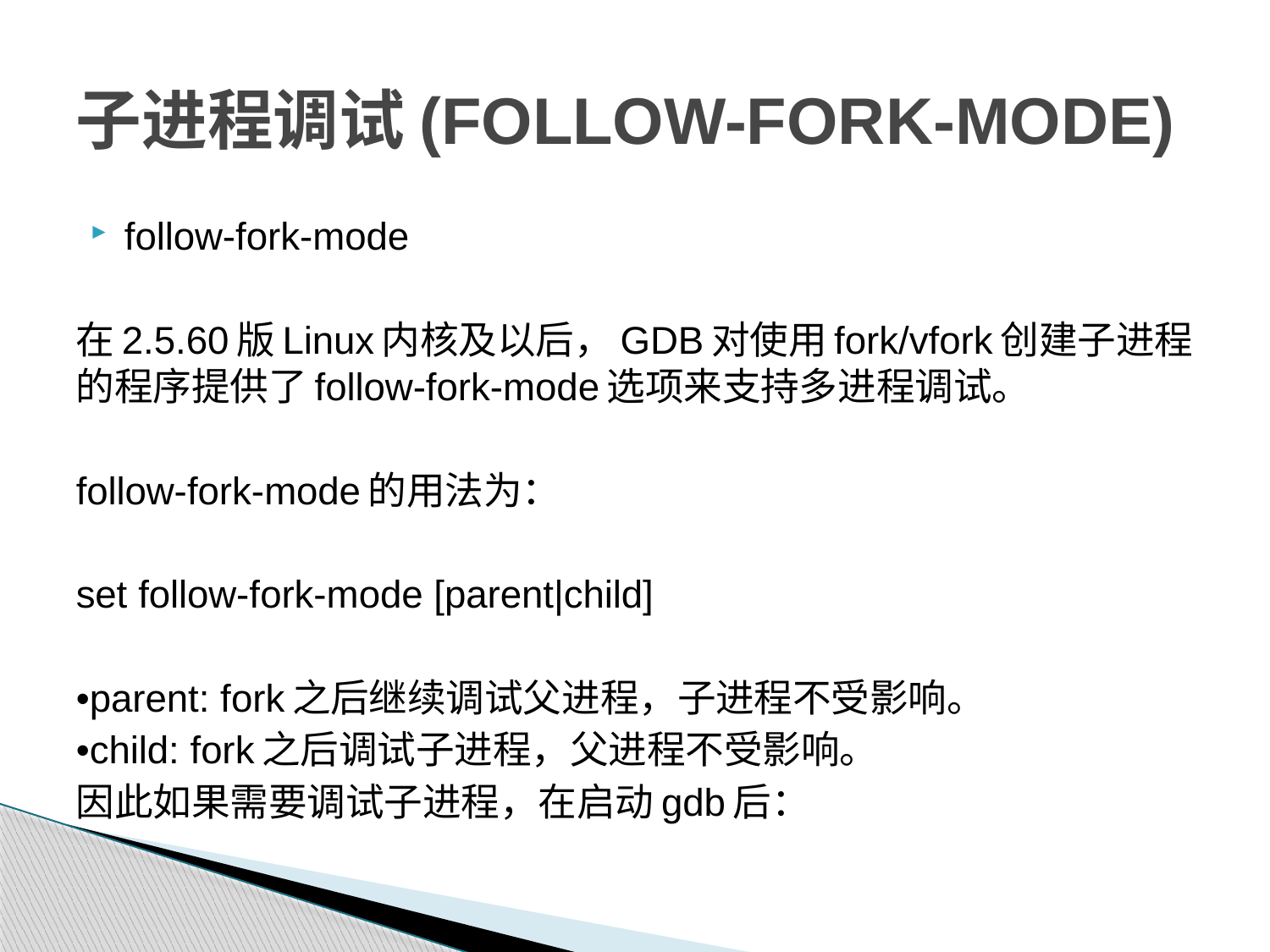

# 子进程调试(FOLLOW-FORK-MODE)
follow-fork-mode

在2.5.60版Linux内核及以后，GDB对使用fork/vfork创建子进程的程序提供了follow-fork-mode选项来支持多进程调试。

follow-fork-mode的用法为：

set follow-fork-mode [parent|child]

•parent: fork之后继续调试父进程，子进程不受影响。
•child: fork之后调试子进程，父进程不受影响。
因此如果需要调试子进程，在启动gdb后：